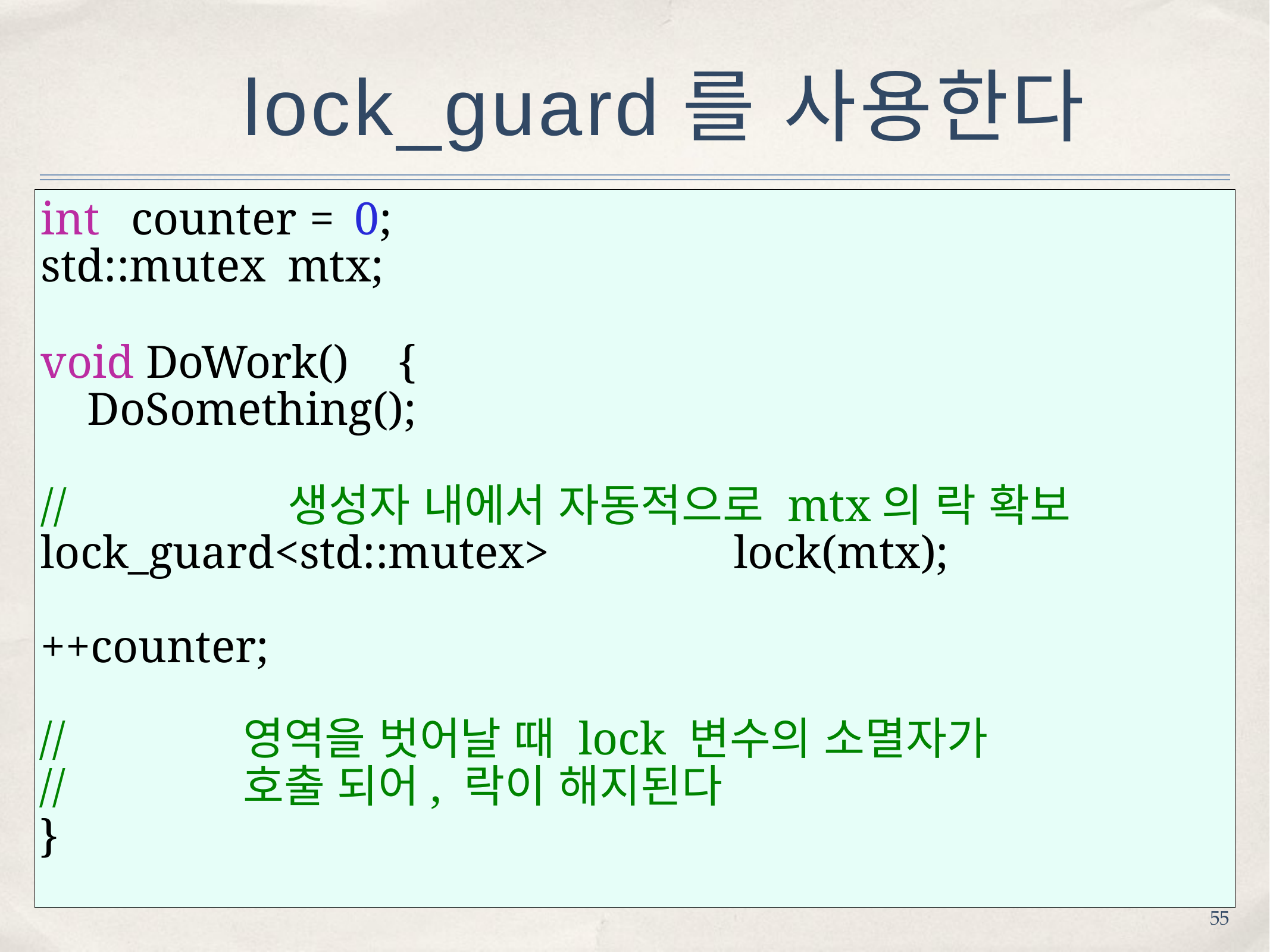

# lock_guard를 사용한다

int	counter	=	0;  std::mutex	mtx;

void DoWork()	{
    DoSomething();

//	생성자 내에서 자동적으로 mtx의 락 확보
lock_guard<std::mutex>	lock(mtx);
++counter;

//	영역을 벗어날 때 lock 변수의 소멸자가
//	호출 되어, 락이 해지된다
}
55